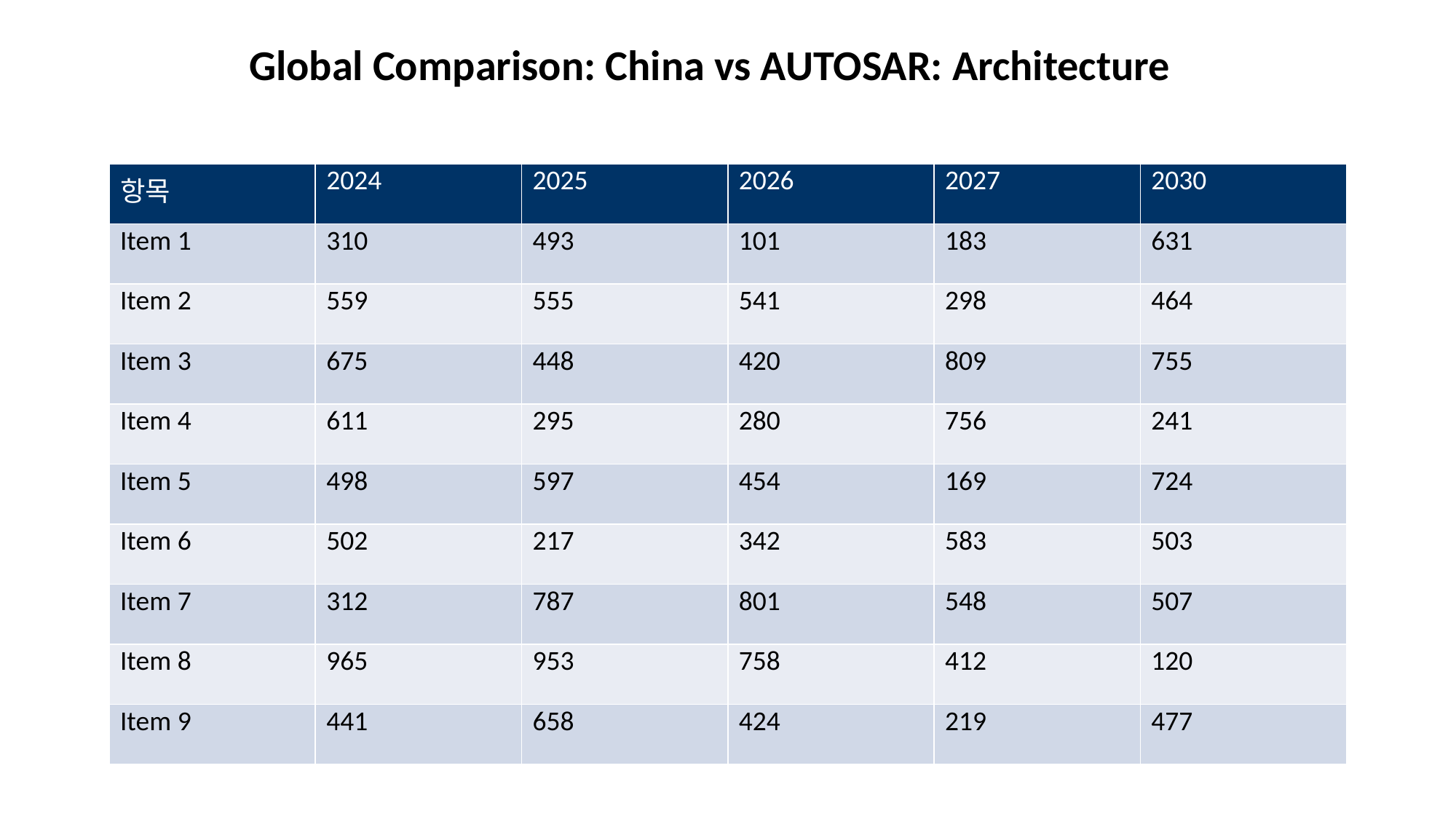

Global Comparison: China vs AUTOSAR: Architecture
#
| 항목 | 2024 | 2025 | 2026 | 2027 | 2030 |
| --- | --- | --- | --- | --- | --- |
| Item 1 | 310 | 493 | 101 | 183 | 631 |
| Item 2 | 559 | 555 | 541 | 298 | 464 |
| Item 3 | 675 | 448 | 420 | 809 | 755 |
| Item 4 | 611 | 295 | 280 | 756 | 241 |
| Item 5 | 498 | 597 | 454 | 169 | 724 |
| Item 6 | 502 | 217 | 342 | 583 | 503 |
| Item 7 | 312 | 787 | 801 | 548 | 507 |
| Item 8 | 965 | 953 | 758 | 412 | 120 |
| Item 9 | 441 | 658 | 424 | 219 | 477 |